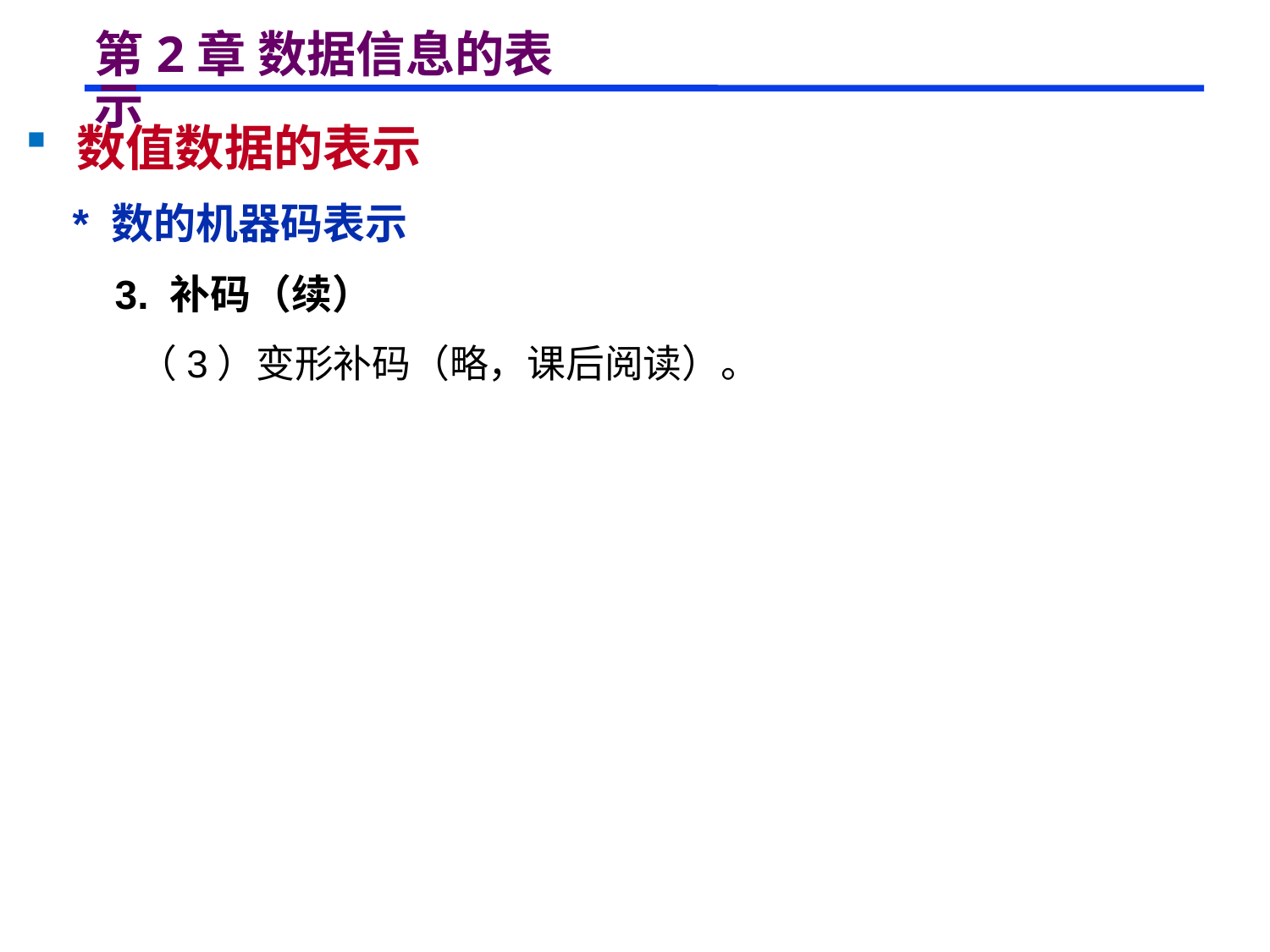

# 第2章 数据信息的表示
 数值数据的表示
    * 数的机器码表示
        3. 补码（续）
            （3）变形补码（略，课后阅读）。